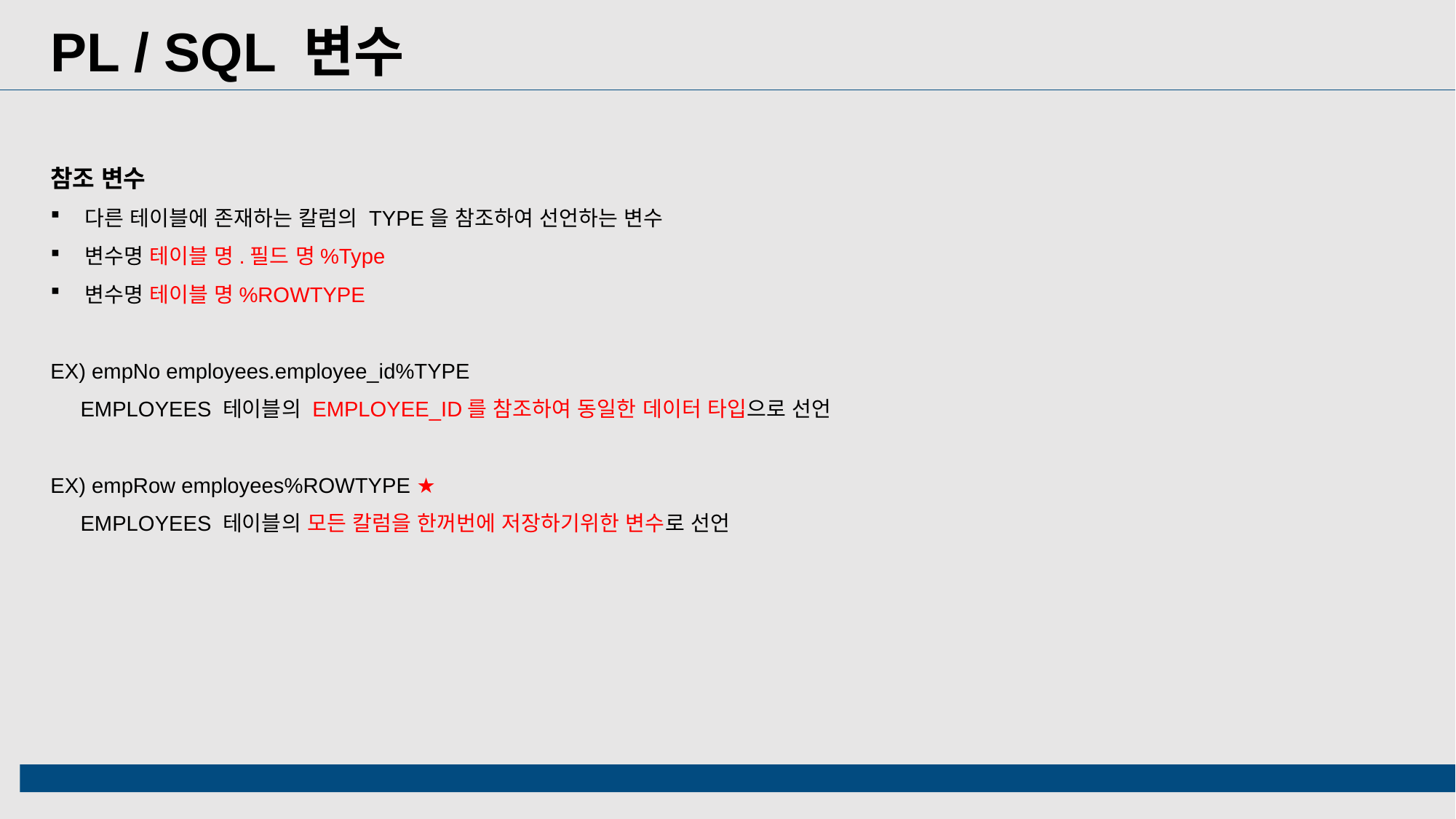

PL / SQL 변수
참조 변수
다른 테이블에 존재하는 칼럼의 TYPE을 참조하여 선언하는 변수
변수명 테이블 명.필드 명%Type
변수명 테이블 명%ROWTYPE

EX) empNo employees.employee_id%TYPE
     EMPLOYEES 테이블의 EMPLOYEE_ID를 참조하여 동일한 데이터 타입으로 선언

EX) empRow employees%ROWTYPE ★
     EMPLOYEES 테이블의 모든 칼럼을 한꺼번에 저장하기위한 변수로 선언